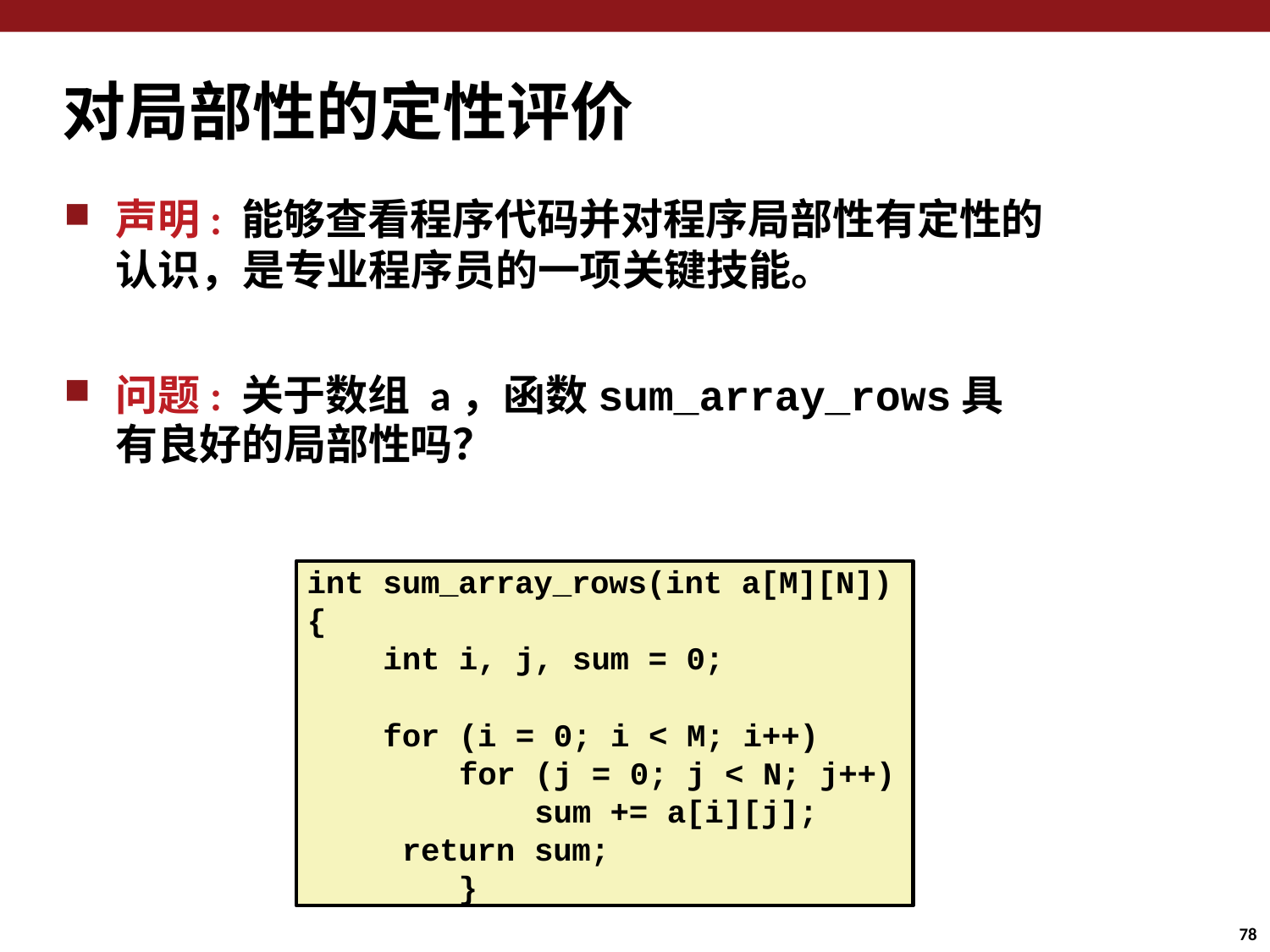

# 对局部性的定性评价
声明: 能够查看程序代码并对程序局部性有定性的认识，是专业程序员的一项关键技能。

问题: 关于数组 a，函数sum_array_rows具有良好的局部性吗？
int sum_array_rows(int a[M][N])
{
int i, j, sum = 0;

for (i = 0; i < M; i++)  for (j = 0; j < N; j++)
sum += a[i][j];  return sum;
}
78